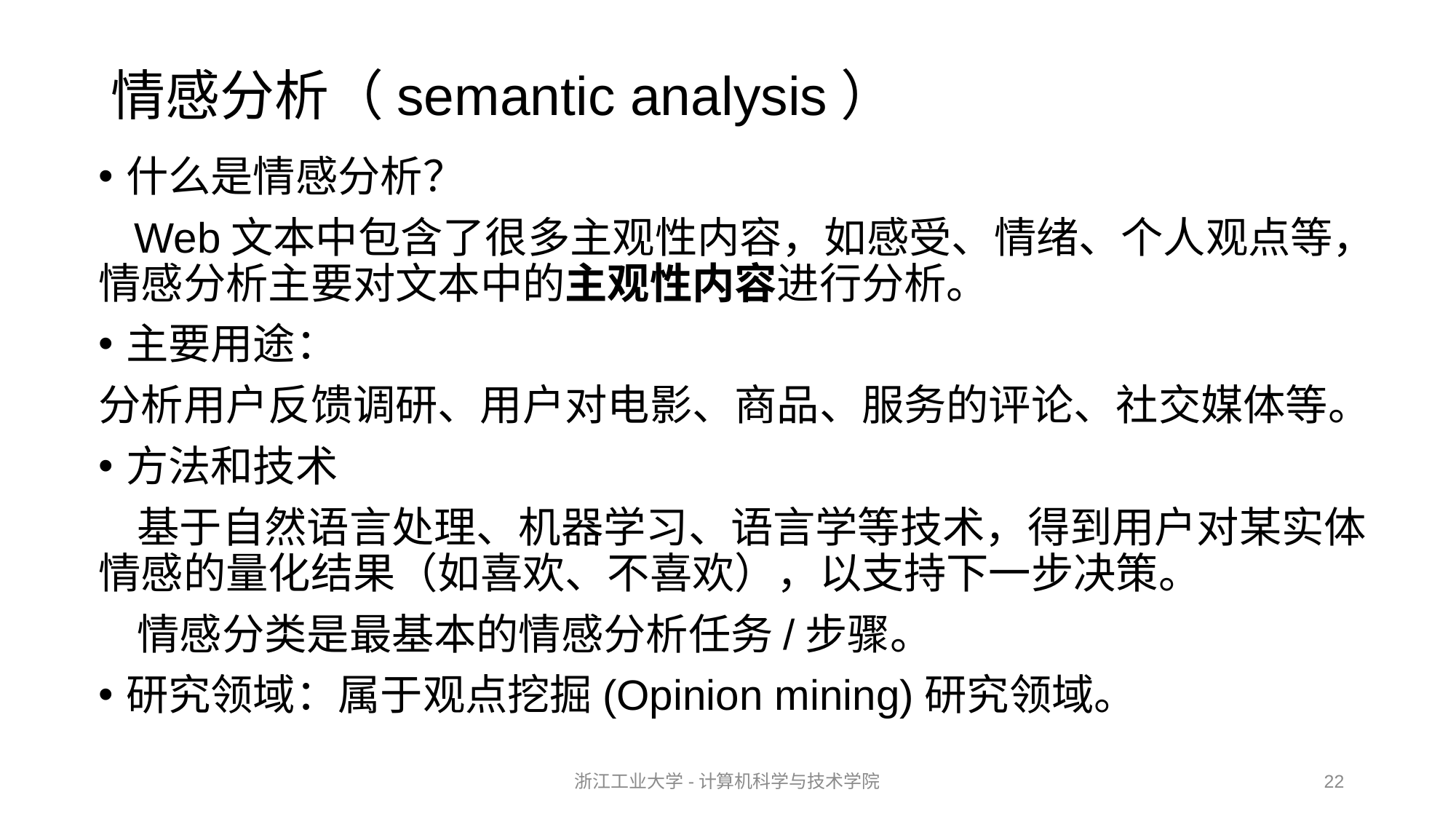

# 情感分析（semantic analysis）
什么是情感分析？
   Web文本中包含了很多主观性内容，如感受、情绪、个人观点等，情感分析主要对文本中的主观性内容进行分析。
主要用途：
分析用户反馈调研、用户对电影、商品、服务的评论、社交媒体等。
方法和技术
   基于自然语言处理、机器学习、语言学等技术，得到用户对某实体情感的量化结果（如喜欢、不喜欢），以支持下一步决策。
   情感分类是最基本的情感分析任务/步骤。
研究领域：属于观点挖掘(Opinion mining)研究领域。

浙江工业大学-计算机科学与技术学院
22